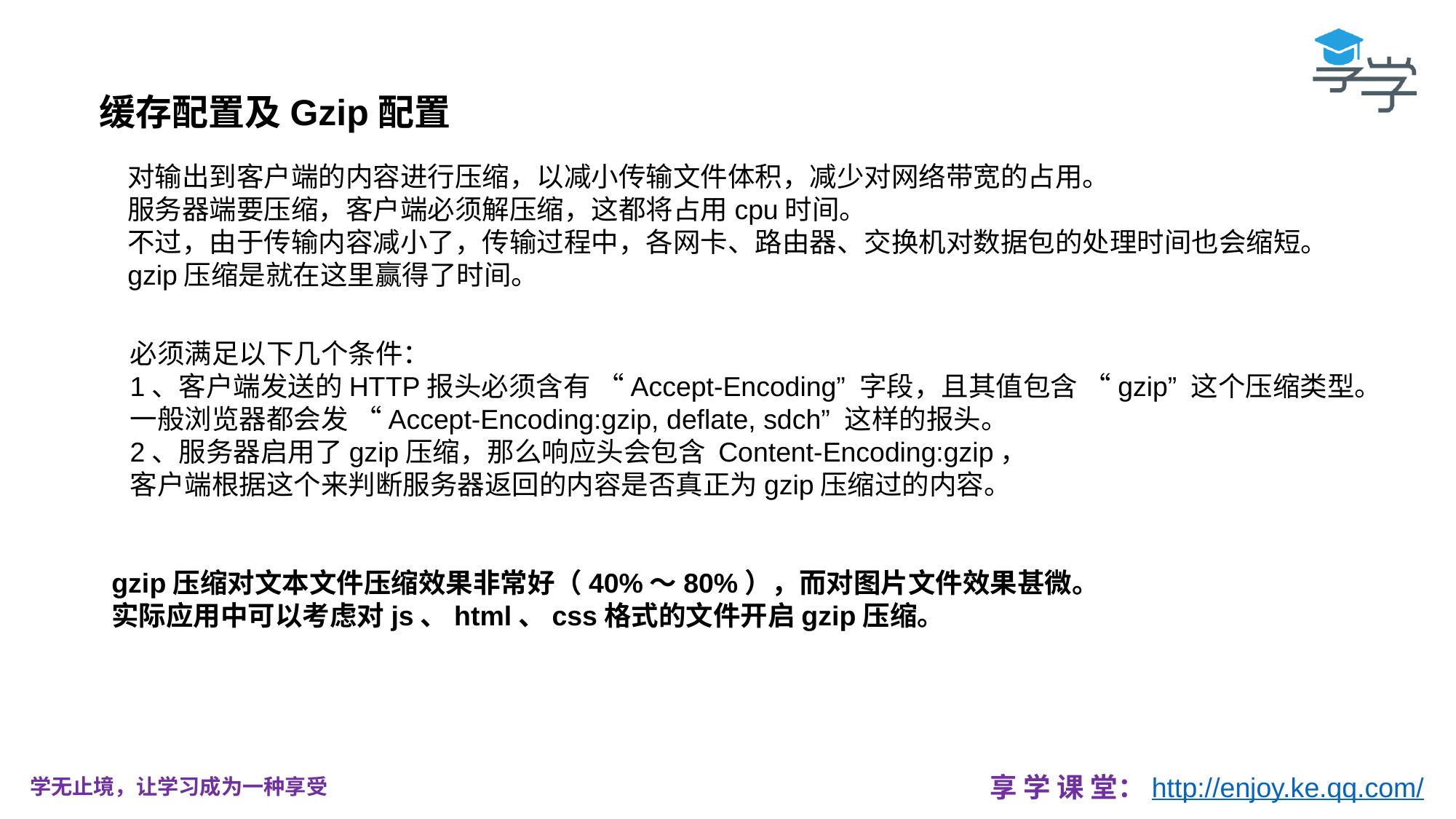

缓存配置及Gzip配置
对输出到客户端的内容进行压缩，以减小传输文件体积，减少对网络带宽的占用。
服务器端要压缩，客户端必须解压缩，这都将占用cpu时间。
不过，由于传输内容减小了，传输过程中，各网卡、路由器、交换机对数据包的处理时间也会缩短。
gzip压缩是就在这里赢得了时间。
必须满足以下几个条件：
1、客户端发送的HTTP报头必须含有 “Accept-Encoding” 字段，且其值包含 “gzip” 这个压缩类型。
一般浏览器都会发 “Accept-Encoding:gzip, deflate, sdch” 这样的报头。
2、服务器启用了gzip压缩，那么响应头会包含 Content-Encoding:gzip，
客户端根据这个来判断服务器返回的内容是否真正为gzip压缩过的内容。
gzip压缩对文本文件压缩效果非常好（40%～80%），而对图片文件效果甚微。
实际应用中可以考虑对js、html、css格式的文件开启gzip压缩。